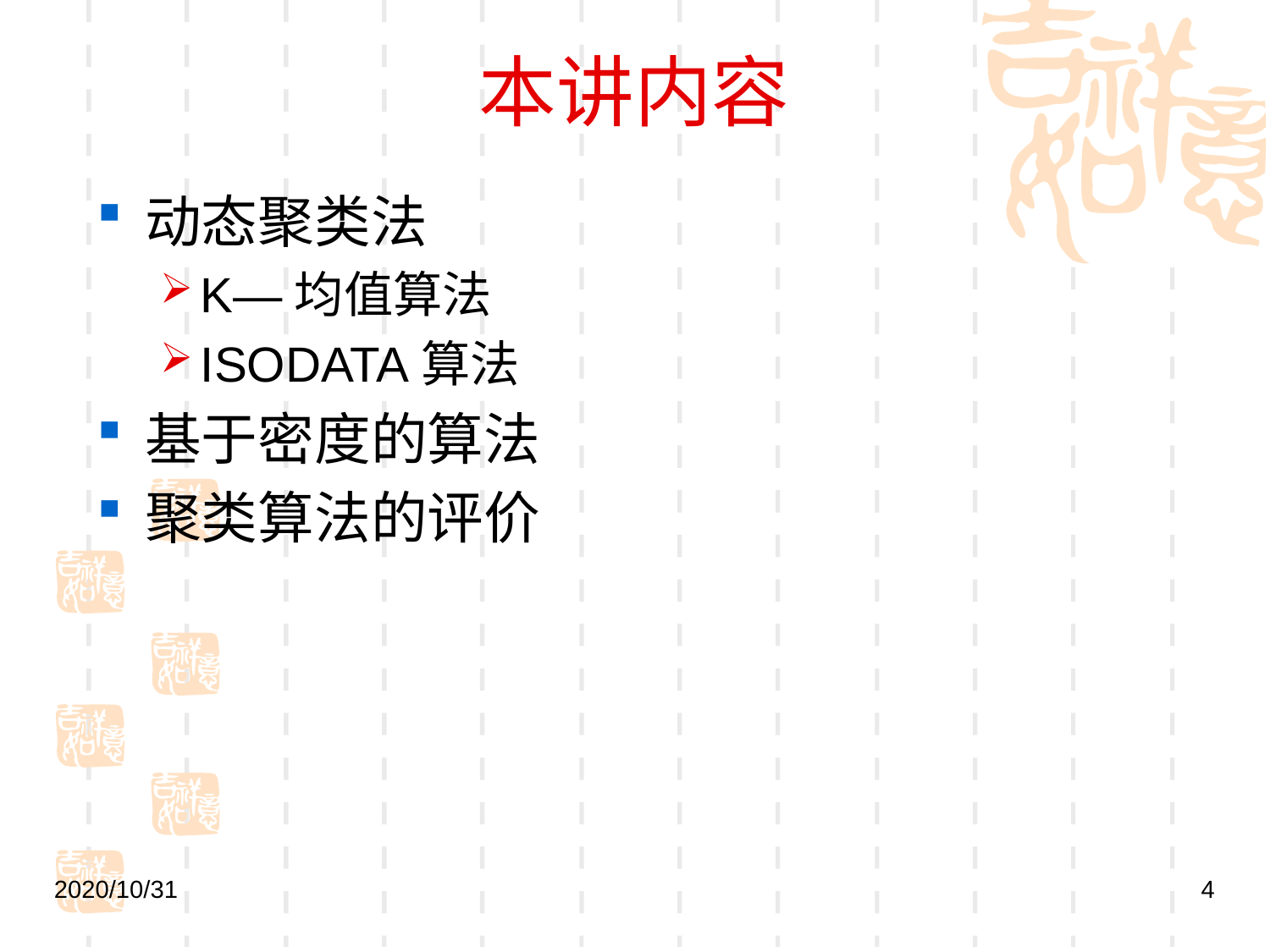

# 本讲内容
动态聚类法
K—均值算法
ISODATA算法
基于密度的算法
聚类算法的评价
2020/10/31
4